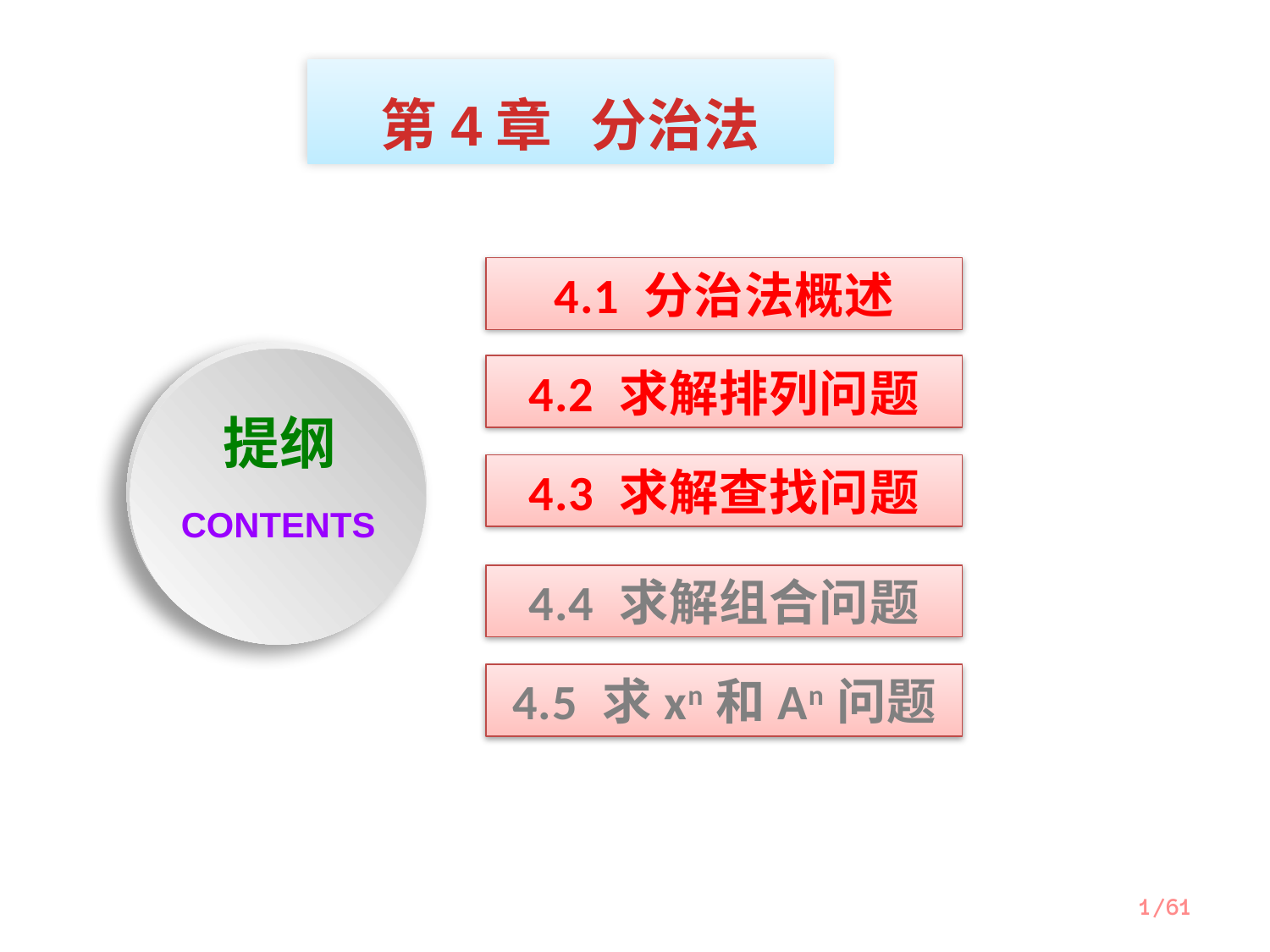

第4章   分治法
4.1 分治法概述

4.2 求解排列问题
提纲
4.3 求解查找问题
CONTENTS
4.4 求解组合问题
4.5 求xn和An问题
1/61